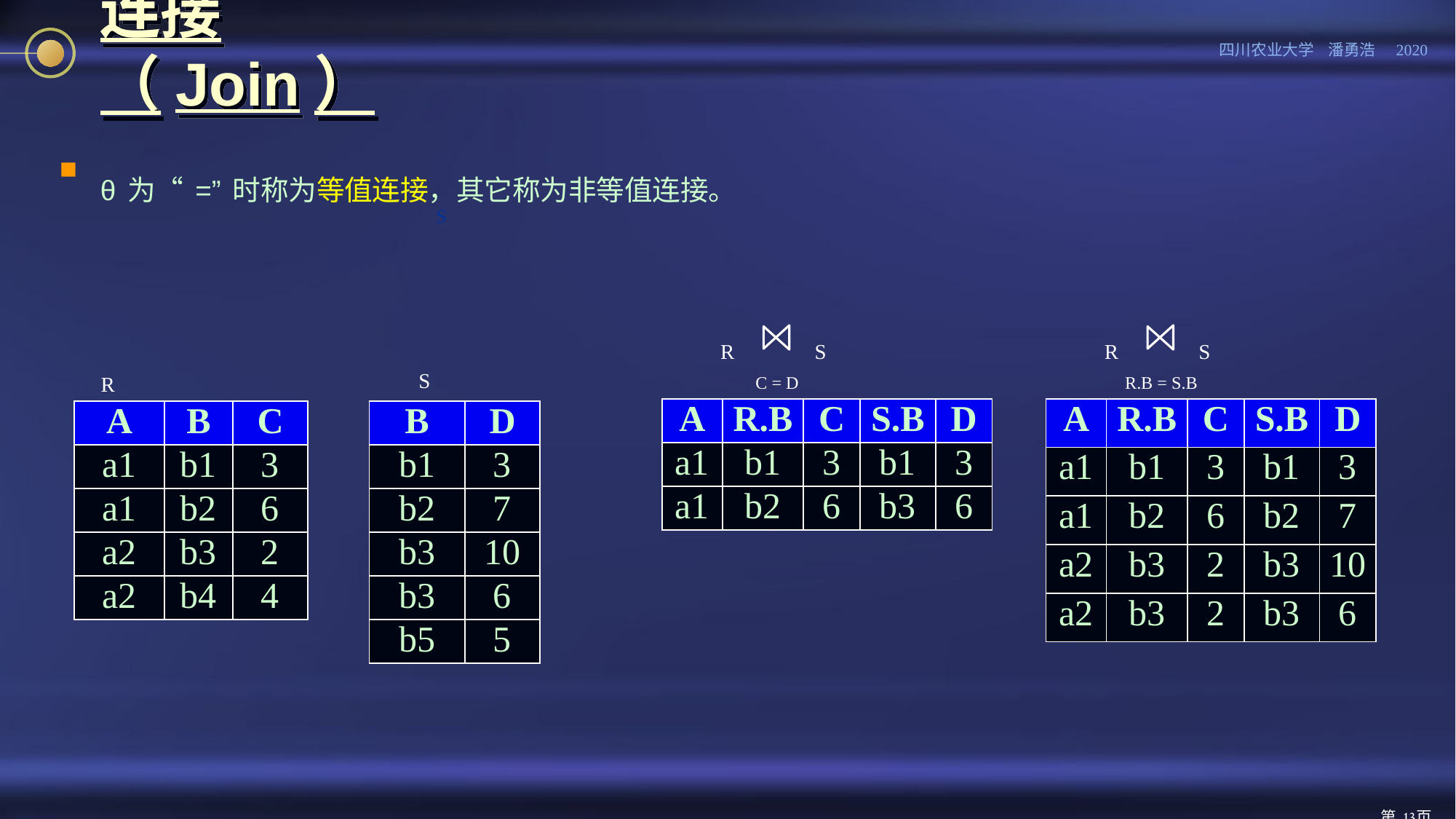

# 连接（Join）
θ为“=”时称为等值连接，其它称为非等值连接。
S
R
S

C = D
R
S

R.B = S.B
S
R
| A | R.B | C | S.B | D |
| --- | --- | --- | --- | --- |
| a1 | b1 | 3 | b1 | 3 |
| a1 | b2 | 6 | b3 | 6 |
| A | R.B | C | S.B | D |
| --- | --- | --- | --- | --- |
| a1 | b1 | 3 | b1 | 3 |
| a1 | b2 | 6 | b2 | 7 |
| a2 | b3 | 2 | b3 | 10 |
| a2 | b3 | 2 | b3 | 6 |
| A | B | C |
| --- | --- | --- |
| a1 | b1 | 3 |
| a1 | b2 | 6 |
| a2 | b3 | 2 |
| a2 | b4 | 4 |
| B | D |
| --- | --- |
| b1 | 3 |
| b2 | 7 |
| b3 | 10 |
| b3 | 6 |
| b5 | 5 |